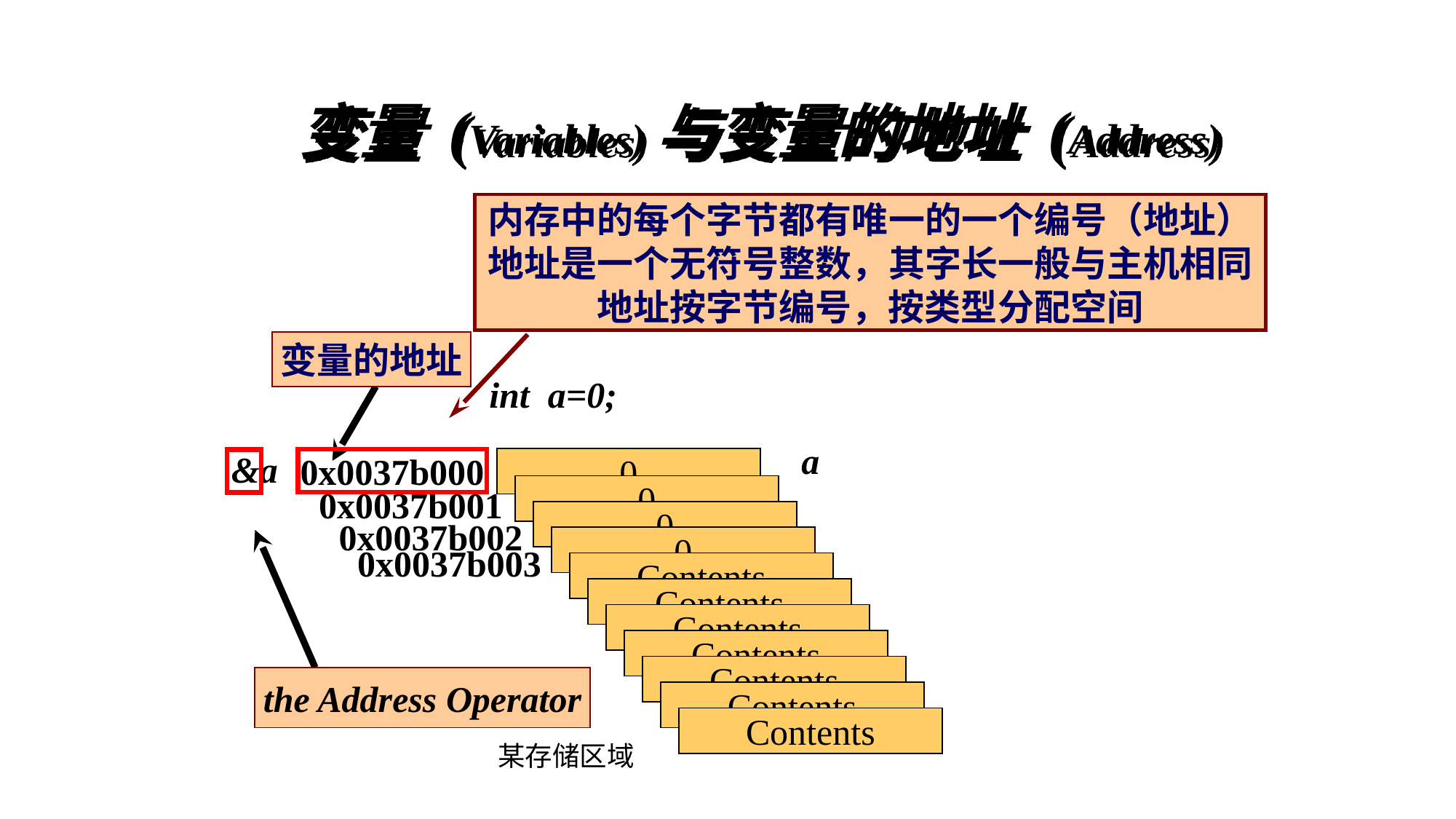

# 变量 (Variables)与变量的地址 (Address)
内存中的每个字节都有唯一的一个编号（地址）
地址是一个无符号整数，其字长一般与主机相同
地址按字节编号，按类型分配空间

变量的地址

int  a=0;
a
&a
0x0037b000
0
0
0
0
Contents
Contents
Contents
Contents
Contents
Contents
Contents

0x0037b001
0x0037b002

the Address Operator
0x0037b003
某存储区域